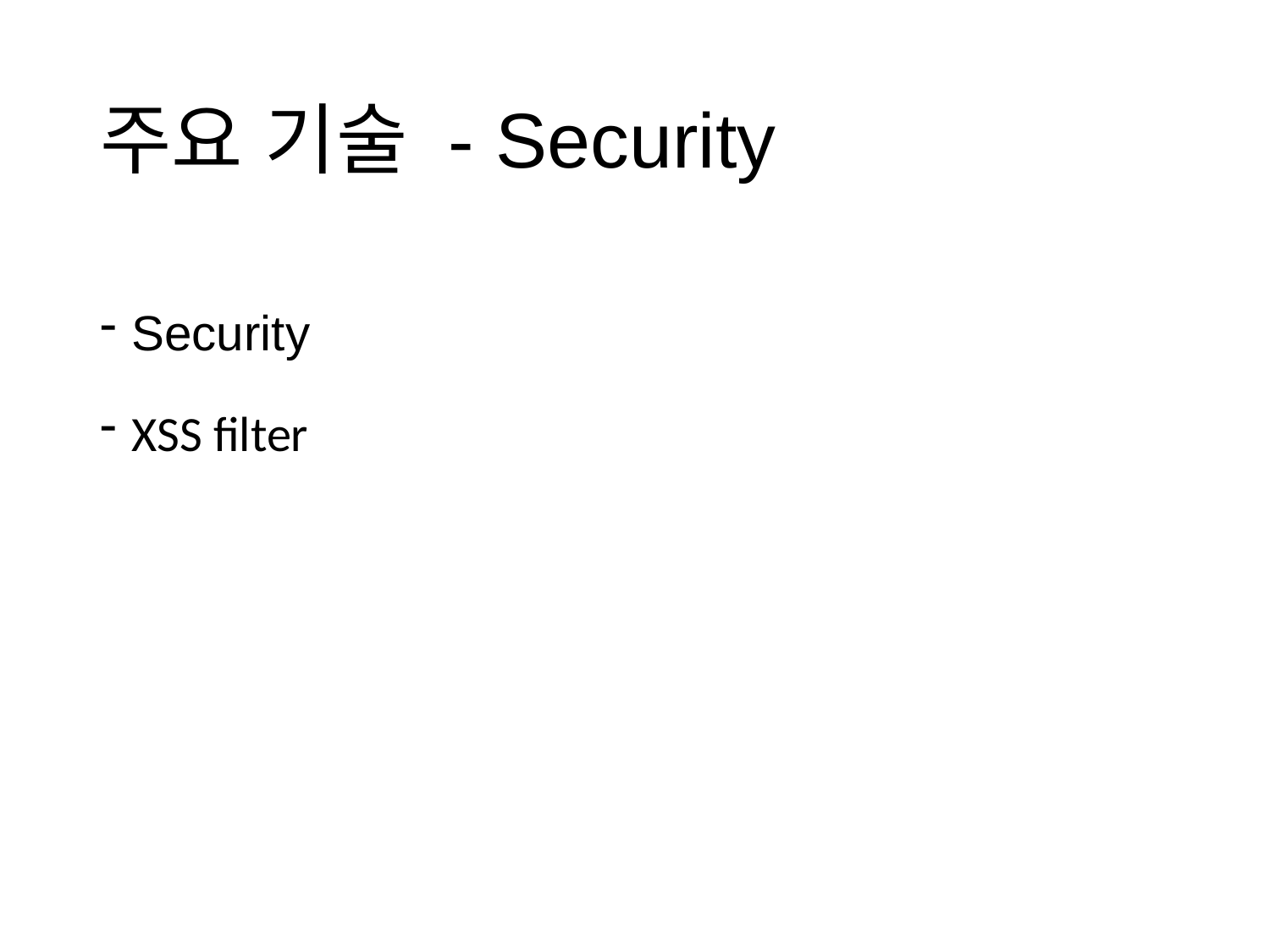

# 주요 기술 - Security
Security
XSS filter